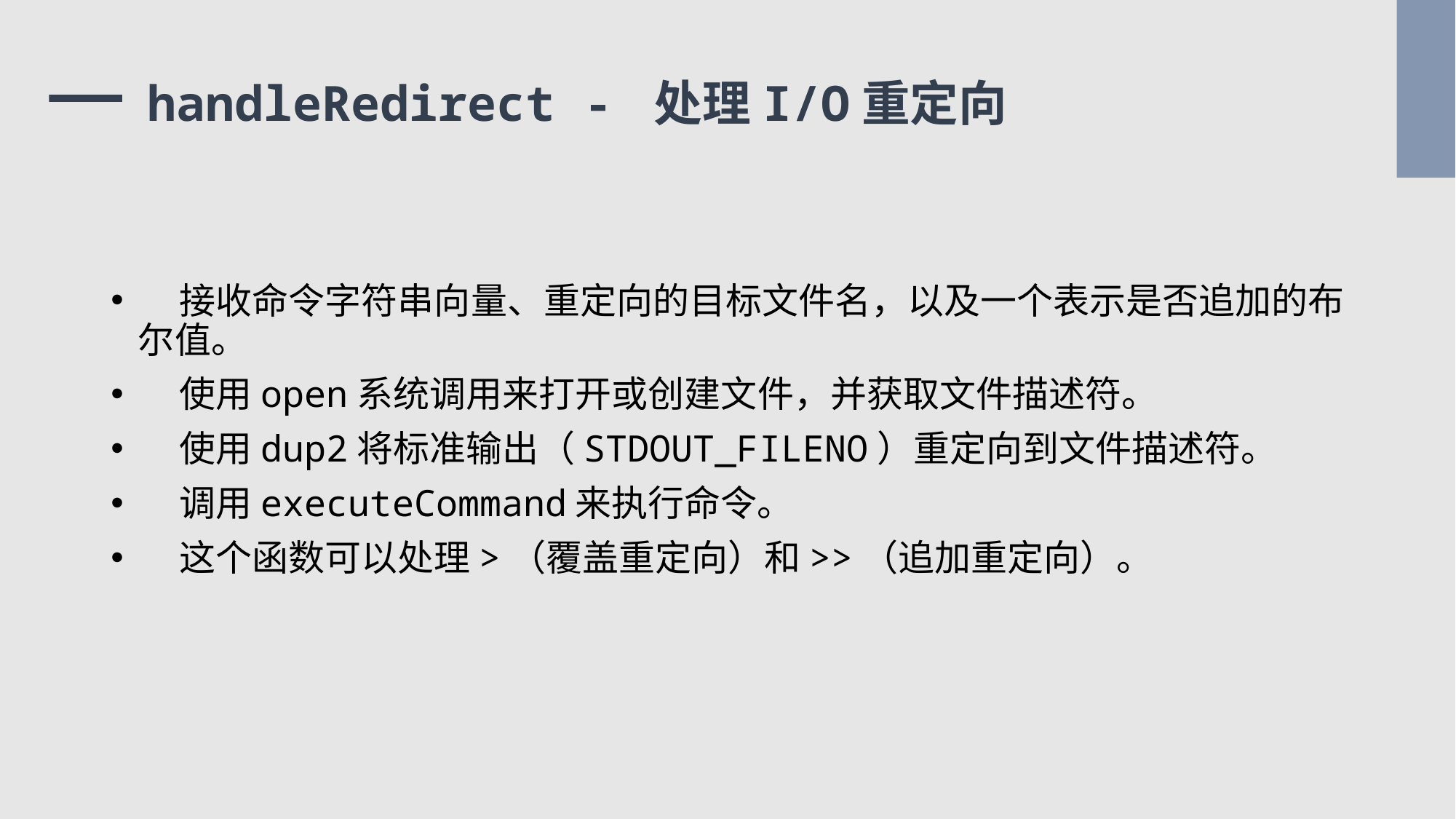

# handleRedirect - 处理I/O重定向

    接收命令字符串向量、重定向的目标文件名，以及一个表示是否追加的布尔值。
    使用open系统调用来打开或创建文件，并获取文件描述符。
    使用dup2将标准输出（STDOUT_FILENO）重定向到文件描述符。
    调用executeCommand来执行命令。
    这个函数可以处理>（覆盖重定向）和>>（追加重定向）。